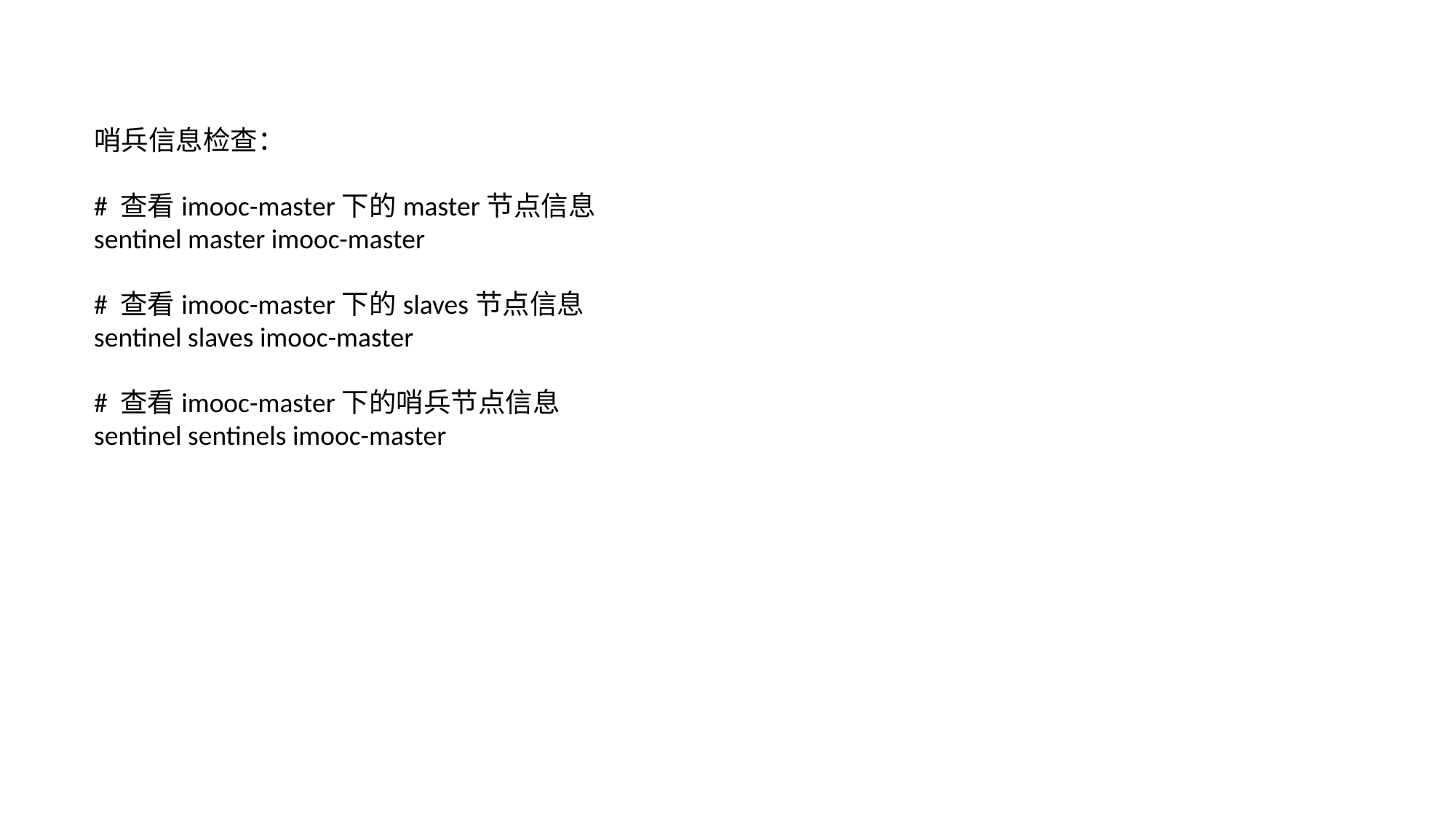

哨兵信息检查：

# 查看imooc-master下的master节点信息
sentinel master imooc-master

# 查看imooc-master下的slaves节点信息
sentinel slaves imooc-master

# 查看imooc-master下的哨兵节点信息
sentinel sentinels imooc-master